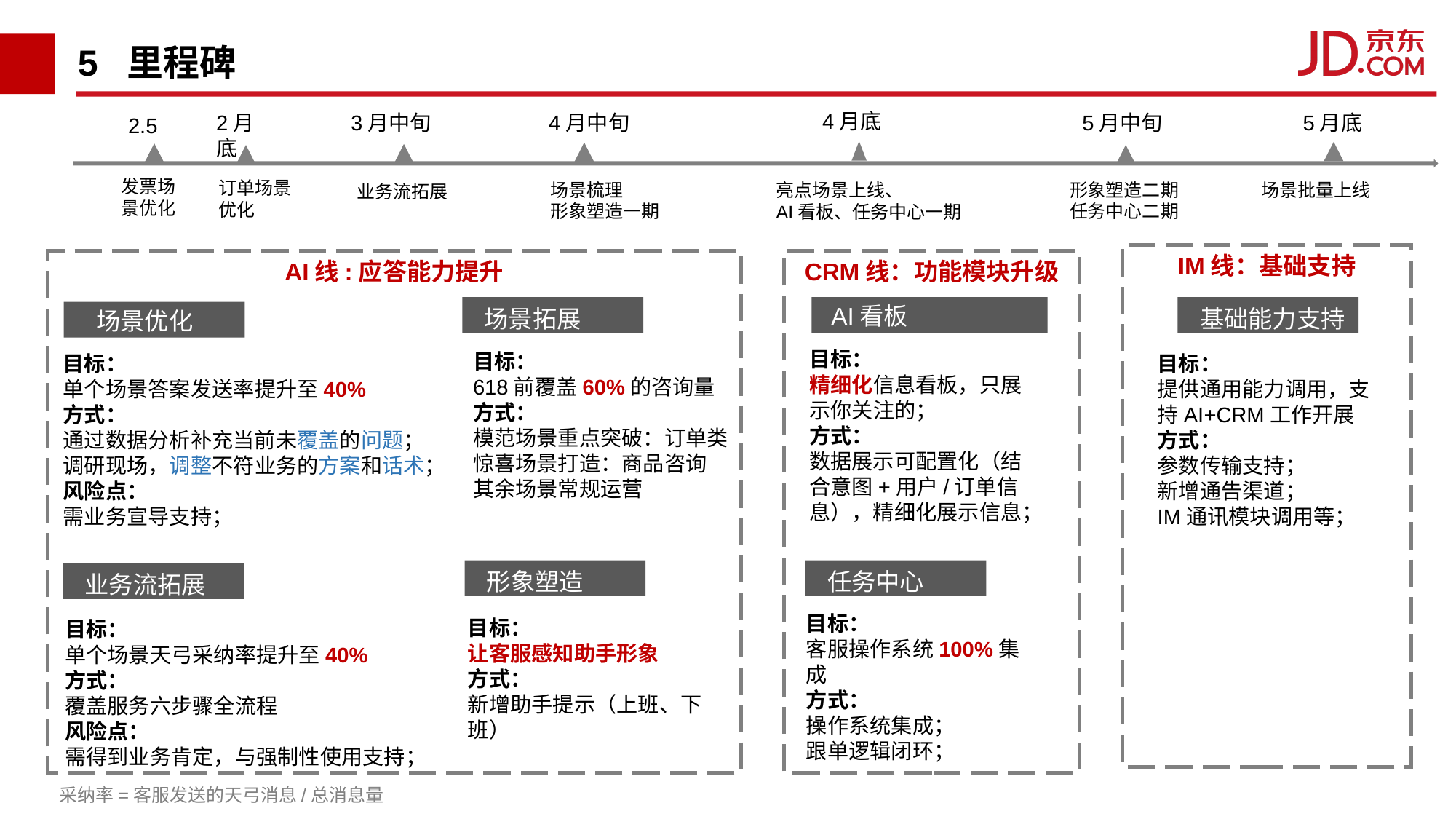

5  里程碑
4月底
5月底
4月中旬
5月中旬
3月中旬
2月底
2.5

发票场景优化
订单场景优化
场景梳理
形象塑造一期
形象塑造二期
任务中心二期
场景批量上线
亮点场景上线、
AI看板、任务中心一期
业务流拓展
IM线：基础支持
AI线:应答能力提升
CRM线：功能模块升级
AI看板

场景拓展
基础能力支持
场景优化

目标：
精细化信息看板，只展示你关注的；
方式：
数据展示可配置化（结合意图+用户/订单信息），精细化展示信息；
目标：
618前覆盖60%的咨询量
方式：
模范场景重点突破：订单类
惊喜场景打造：商品咨询
其余场景常规运营
目标：
提供通用能力调用，支持AI+CRM工作开展
方式：
参数传输支持；
新增通告渠道；
IM通讯模块调用等；
目标：
单个场景答案发送率提升至40%
方式：
通过数据分析补充当前未覆盖的问题；
调研现场，调整不符业务的方案和话术；
风险点：
需业务宣导支持；

形象塑造
任务中心

业务流拓展
目标：
客服操作系统100%集成
方式：
操作系统集成；
跟单逻辑闭环；
目标：
让客服感知助手形象
方式：
新增助手提示（上班、下班）
目标：
单个场景天弓采纳率提升至40%
方式：
覆盖服务六步骤全流程
风险点：
需得到业务肯定，与强制性使用支持；
采纳率=客服发送的天弓消息/总消息量